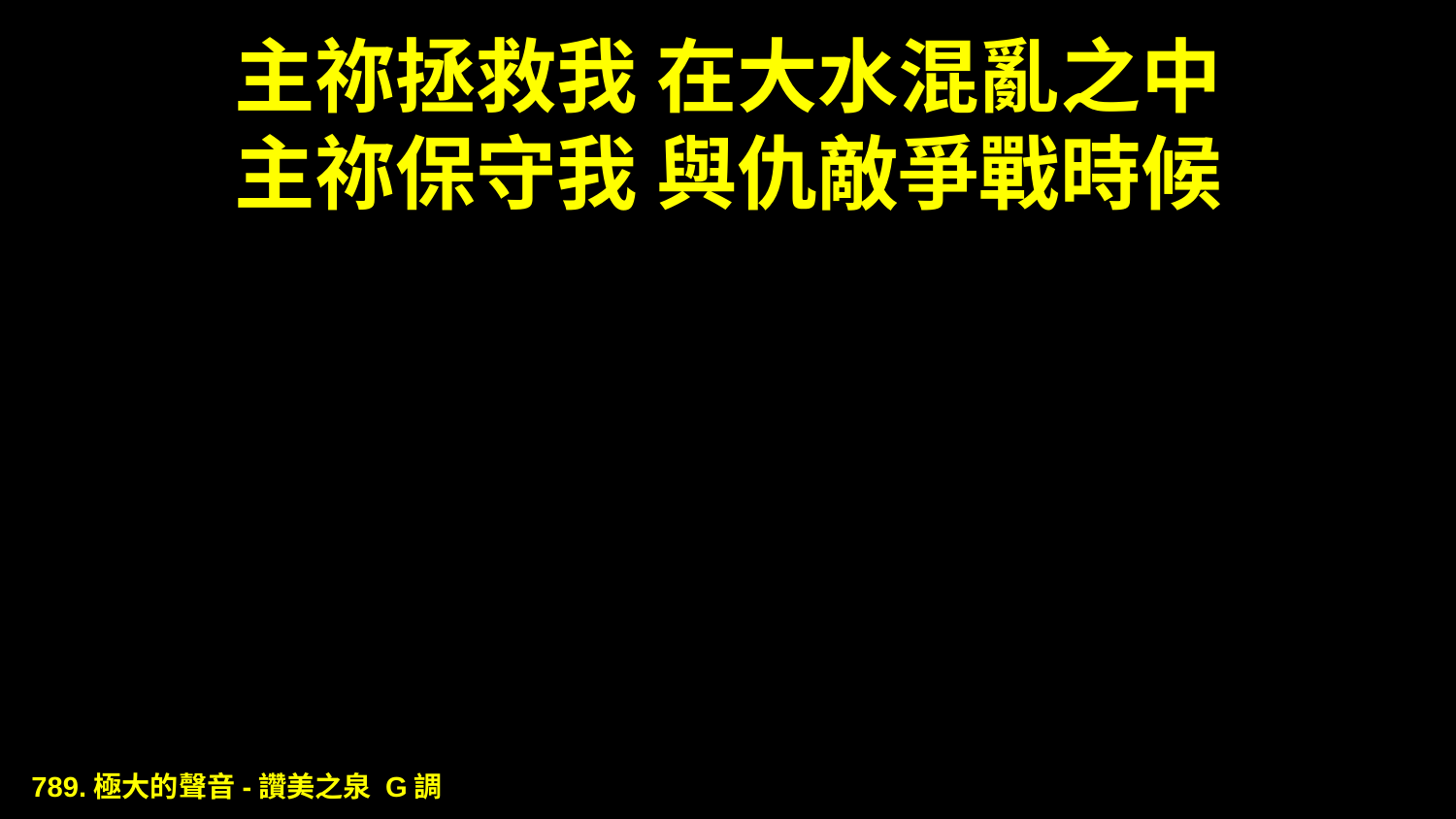

# 主祢拯救我 在大水混亂之中 主祢保守我 與仇敵爭戰時候
789.極大的聲音-讚美之泉 G調